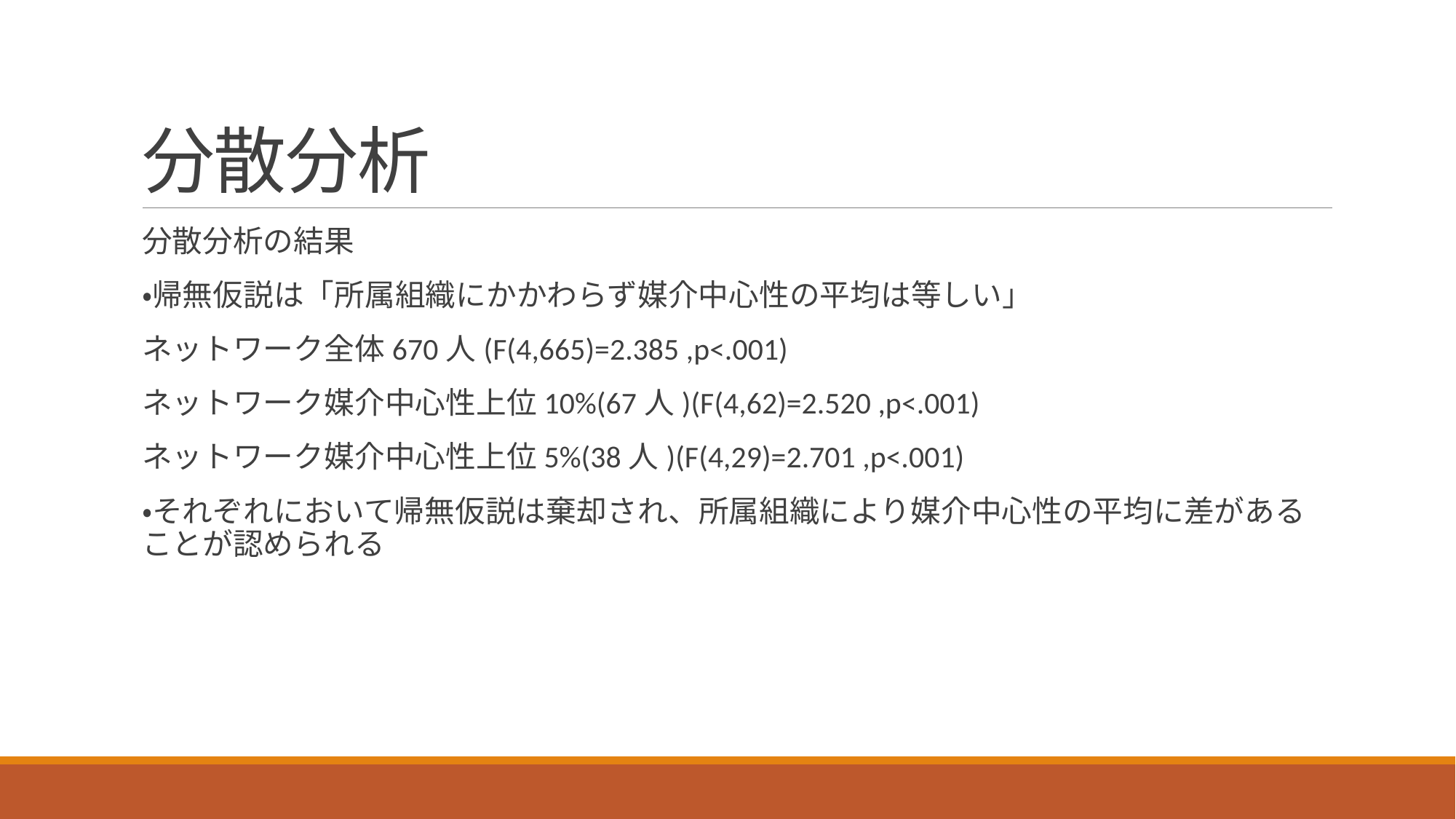

# 分散分析
分散分析の結果
・帰無仮説は「所属組織にかかわらず媒介中心性の平均は等しい」
ネットワーク全体670人(F(4,665)=2.385 ,p<.001)
ネットワーク媒介中心性上位10%(67人)(F(4,62)=2.520 ,p<.001)
ネットワーク媒介中心性上位5%(38人)(F(4,29)=2.701 ,p<.001)
・それぞれにおいて帰無仮説は棄却され、所属組織により媒介中心性の平均に差があることが認められる